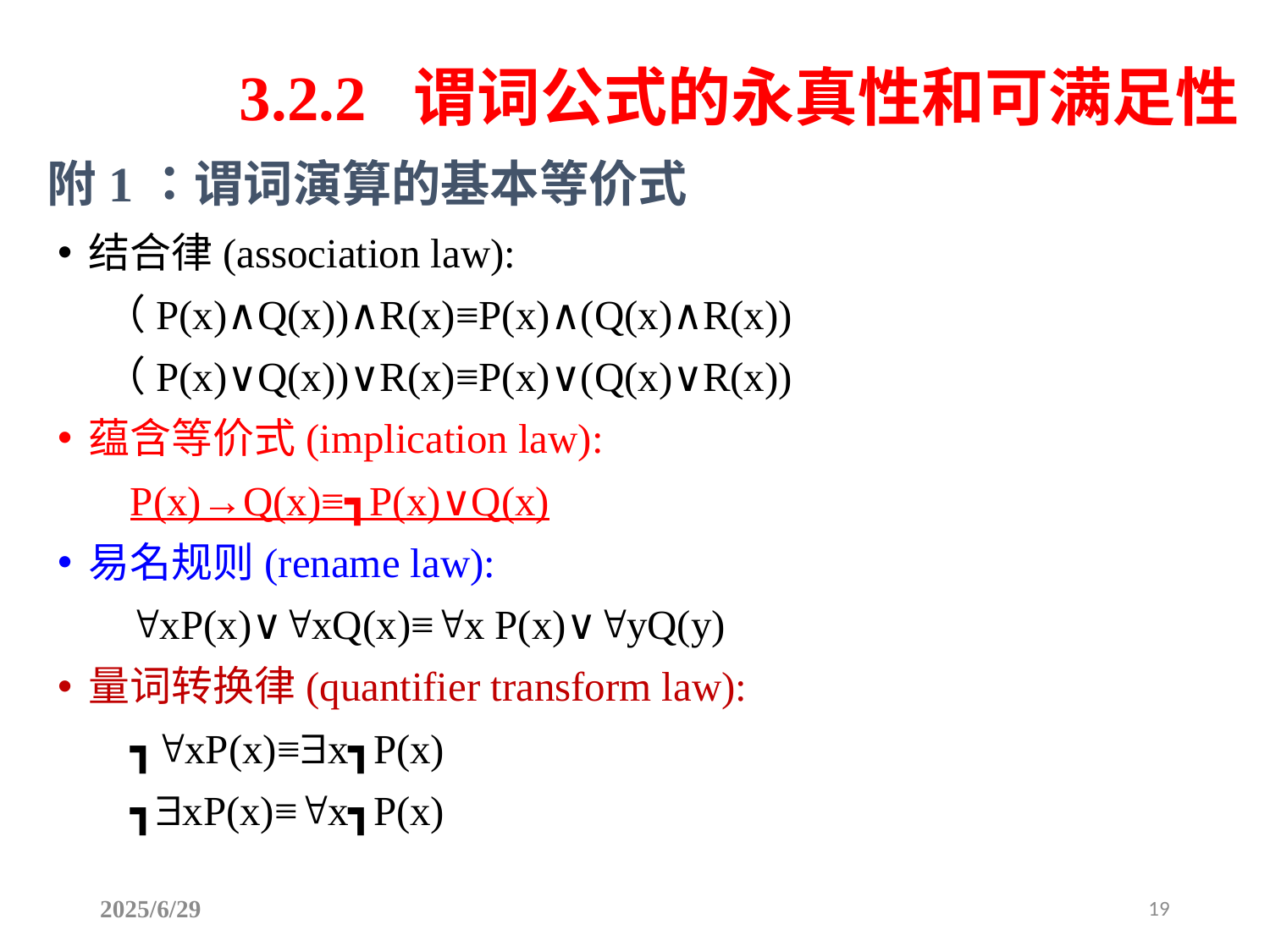

3.2.2  谓词公式的永真性和可满足性
附1：谓词演算的基本等价式
结合律(association law):
    （P(x)∧Q(x))∧R(x)≡P(x)∧(Q(x)∧R(x))
    （P(x)∨Q(x))∨R(x)≡P(x)∨(Q(x)∨R(x))
蕴含等价式(implication law):
	    P(x)→Q(x)≡┓P(x)∨Q(x)
易名规则(rename law):
	    ∀xP(x)∨∀xQ(x)≡∀x P(x)∨∀yQ(y)
量词转换律(quantifier transform law):
       ┓∀xP(x)≡∃x┓P(x)
       ┓∃xP(x)≡∀x┓P(x)
2025/6/29
19